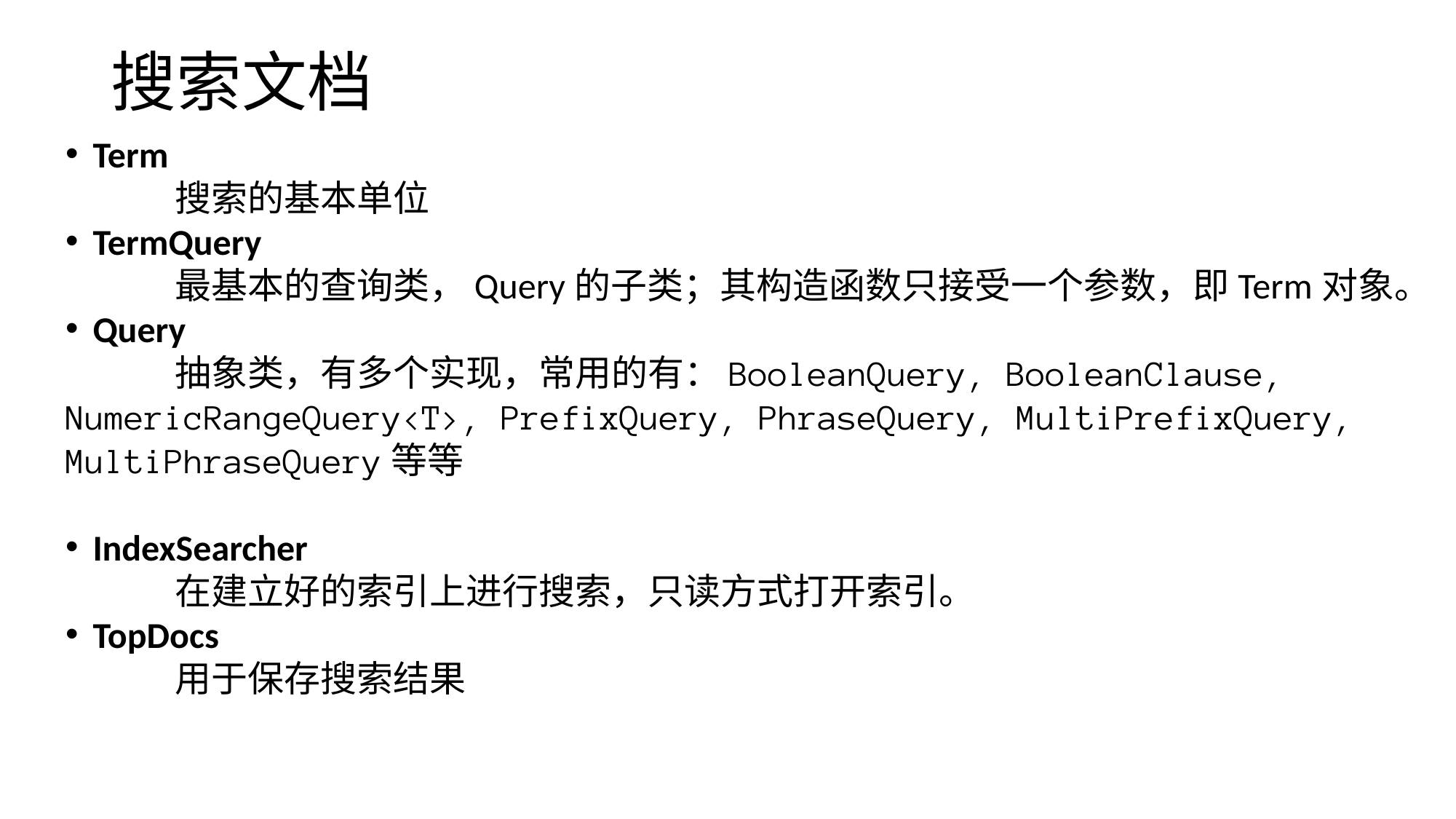

# 搜索文档
Term
	搜索的基本单位
TermQuery
	最基本的查询类，Query的子类；其构造函数只接受一个参数，即Term对象。
Query
	抽象类，有多个实现，常用的有：BooleanQuery, BooleanClause, NumericRangeQuery<T>, PrefixQuery, PhraseQuery, MultiPrefixQuery, MultiPhraseQuery等等

IndexSearcher
	在建立好的索引上进行搜索，只读方式打开索引。
TopDocs
	用于保存搜索结果